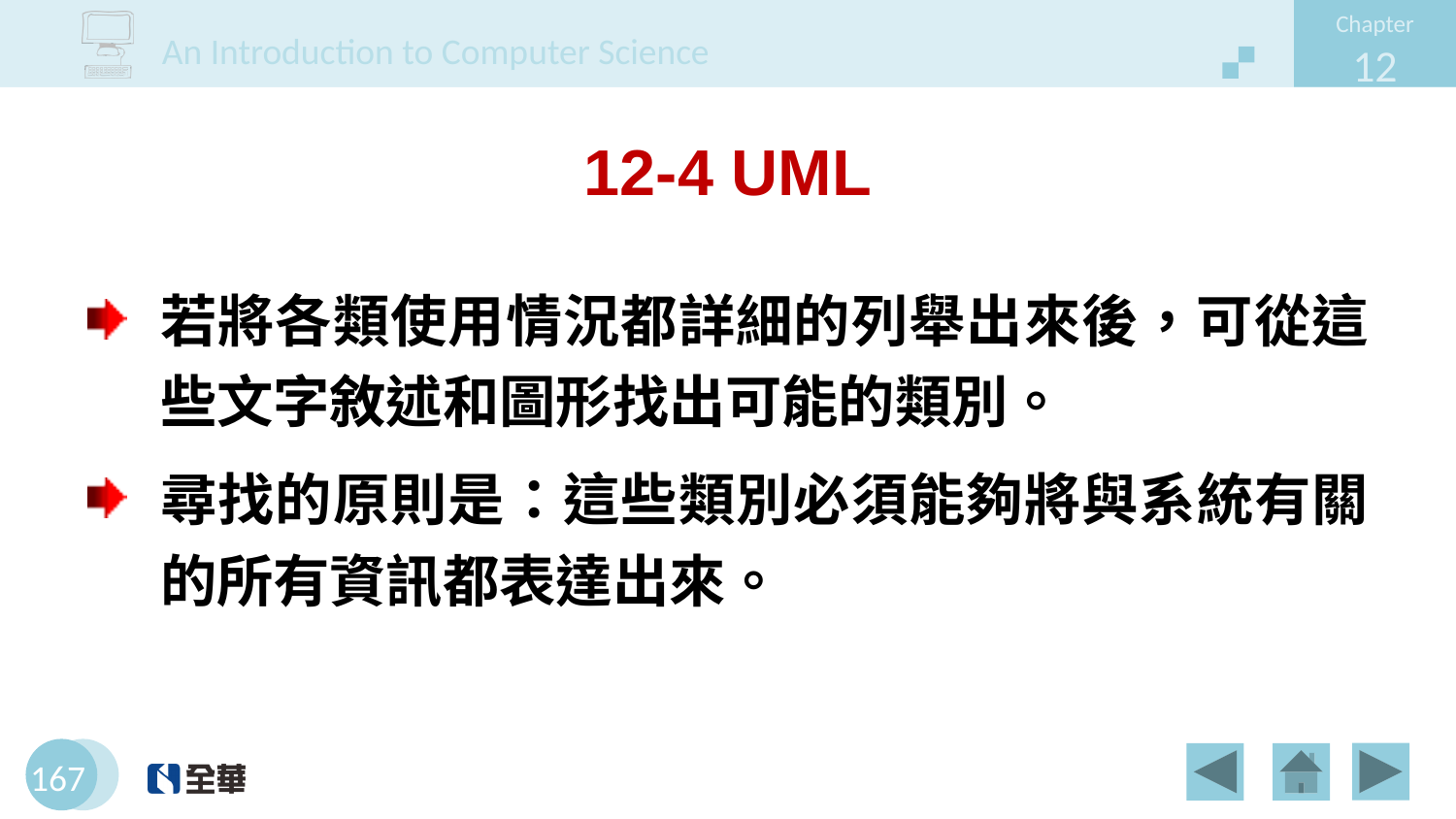

# 12-4 UML
若將各類使用情況都詳細的列舉出來後，可從這些文字敘述和圖形找出可能的類別。
尋找的原則是：這些類別必須能夠將與系統有關的所有資訊都表達出來。